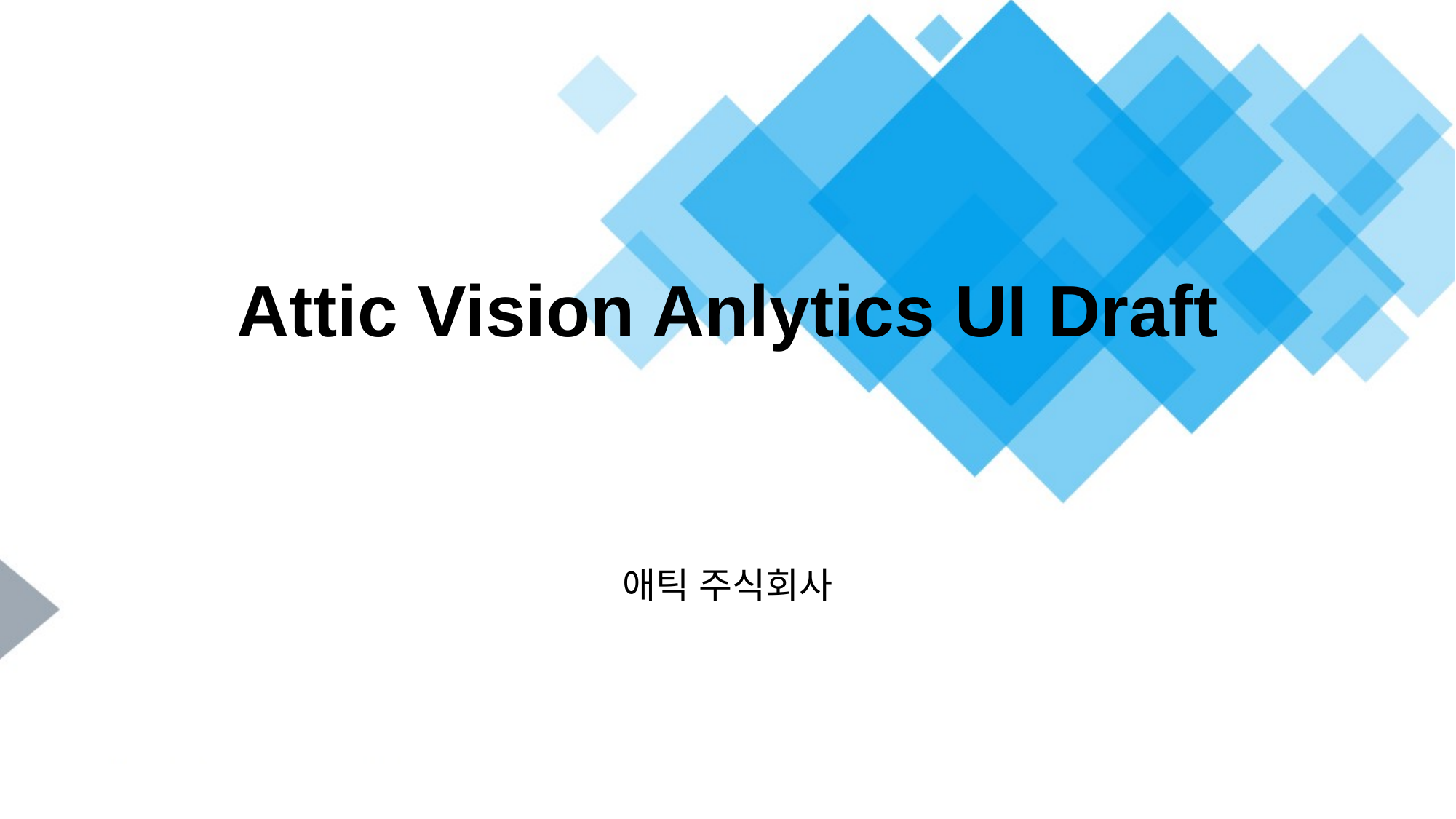

# Attic Vision Anlytics UI Draft
애틱 주식회사